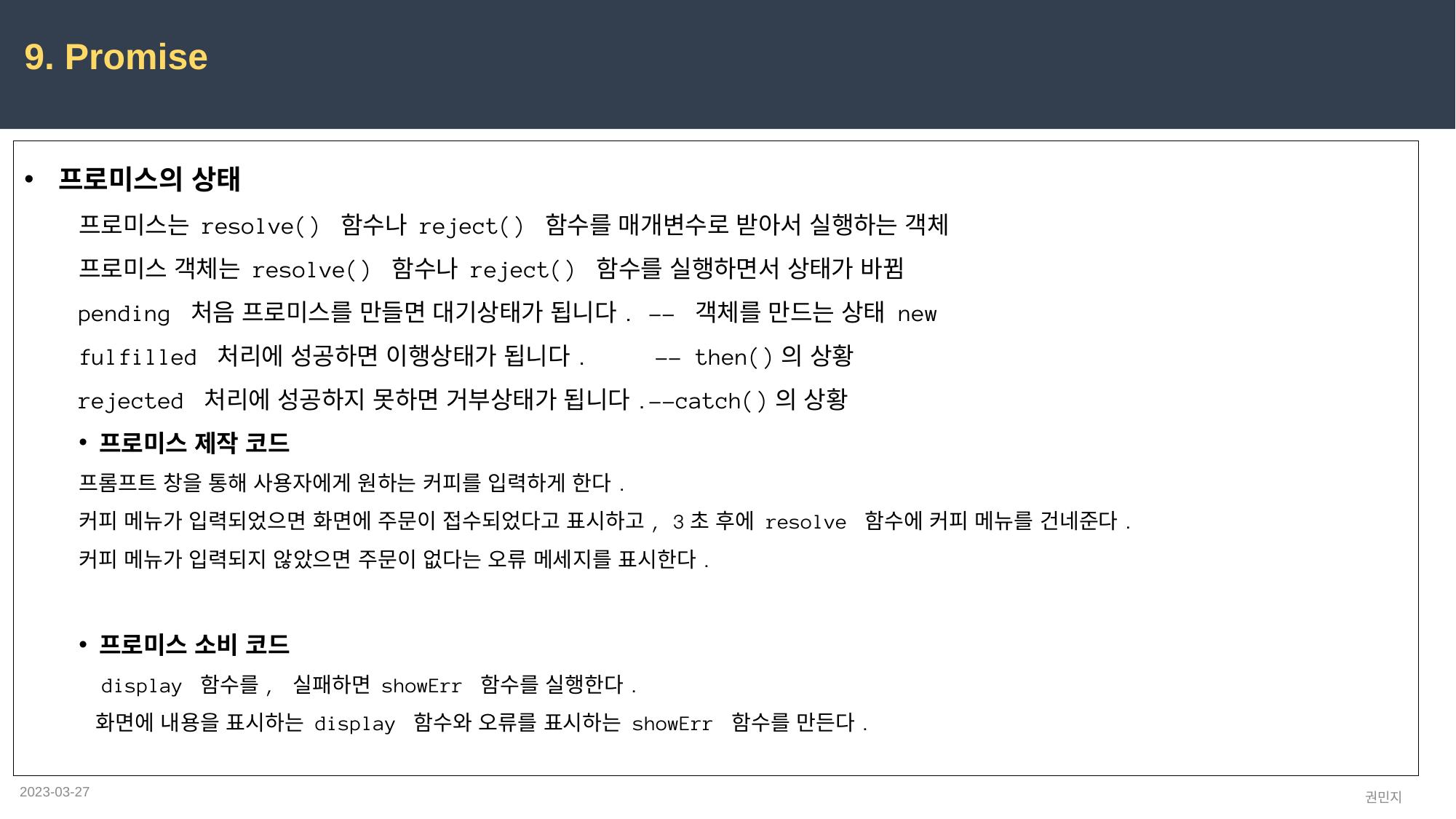

9. Promise
프로미스의 상태
프로미스는 resolve() 함수나 reject() 함수를 매개변수로 받아서 실행하는 객체
프로미스 객체는 resolve() 함수나 reject() 함수를 실행하면서 상태가 바뀜
pending 처음 프로미스를 만들면 대기상태가 됩니다. -- 객체를 만드는 상태 new
fulfilled 처리에 성공하면 이행상태가 됩니다.     -- then()의 상황
rejected 처리에 성공하지 못하면 거부상태가 됩니다.--catch()의 상황
프로미스 제작 코드
프롬프트 창을 통해 사용자에게 원하는 커피를 입력하게 한다.
커피 메뉴가 입력되었으면 화면에 주문이 접수되었다고 표시하고, 3초 후에 resolve 함수에 커피 메뉴를 건네준다.
커피 메뉴가 입력되지 않았으면 주문이 없다는 오류 메세지를 표시한다.

프로미스 소비 코드
  display 함수를, 실패하면 showErr 함수를 실행한다.
  화면에 내용을 표시하는 display 함수와 오류를 표시하는 showErr 함수를 만든다.
2023-03-27
권민지